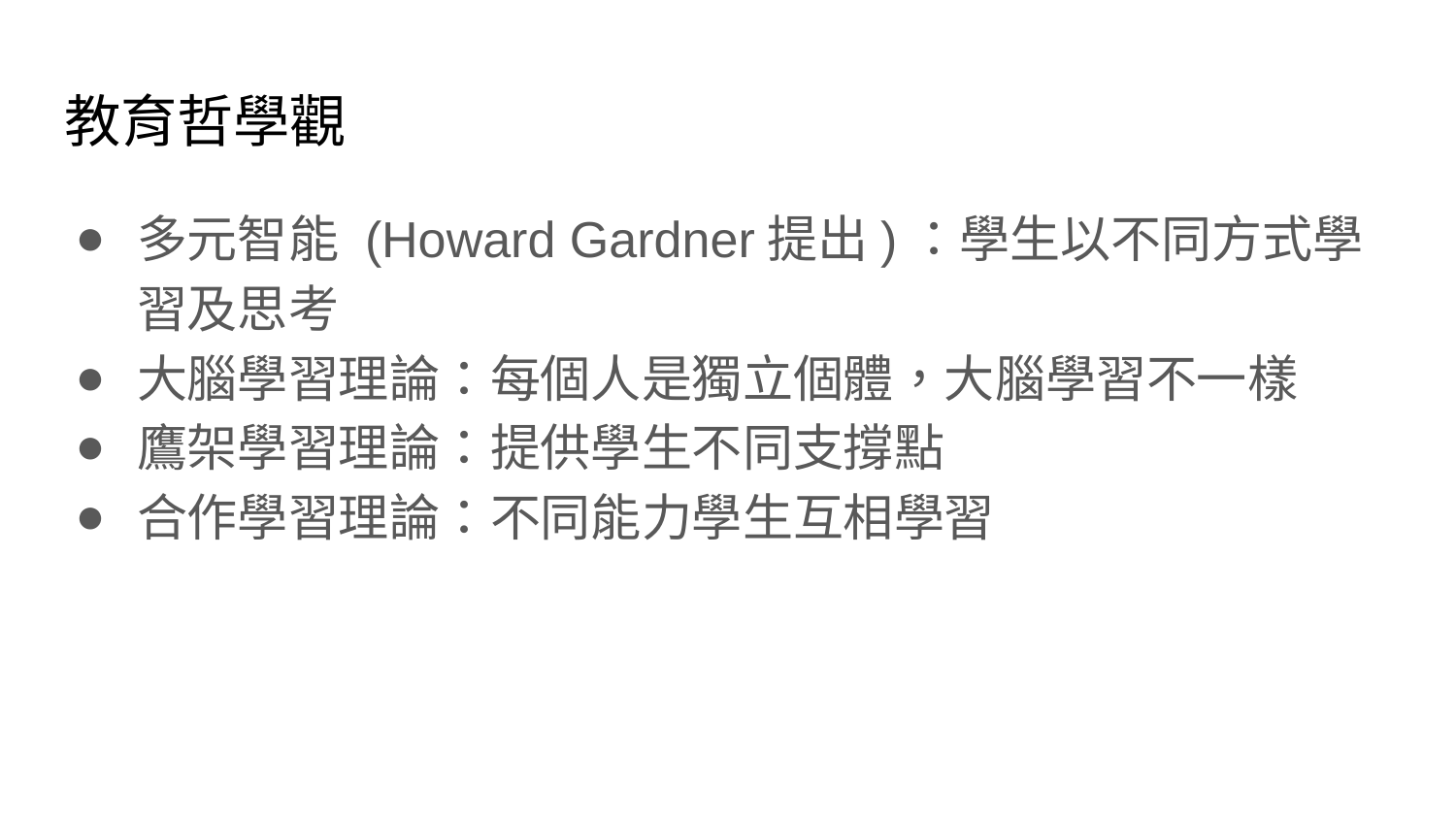

# 教育哲學觀
多元智能 (Howard Gardner提出)：學生以不同方式學習及思考
大腦學習理論：每個人是獨立個體，大腦學習不一樣
鷹架學習理論：提供學生不同支撐點
合作學習理論：不同能力學生互相學習